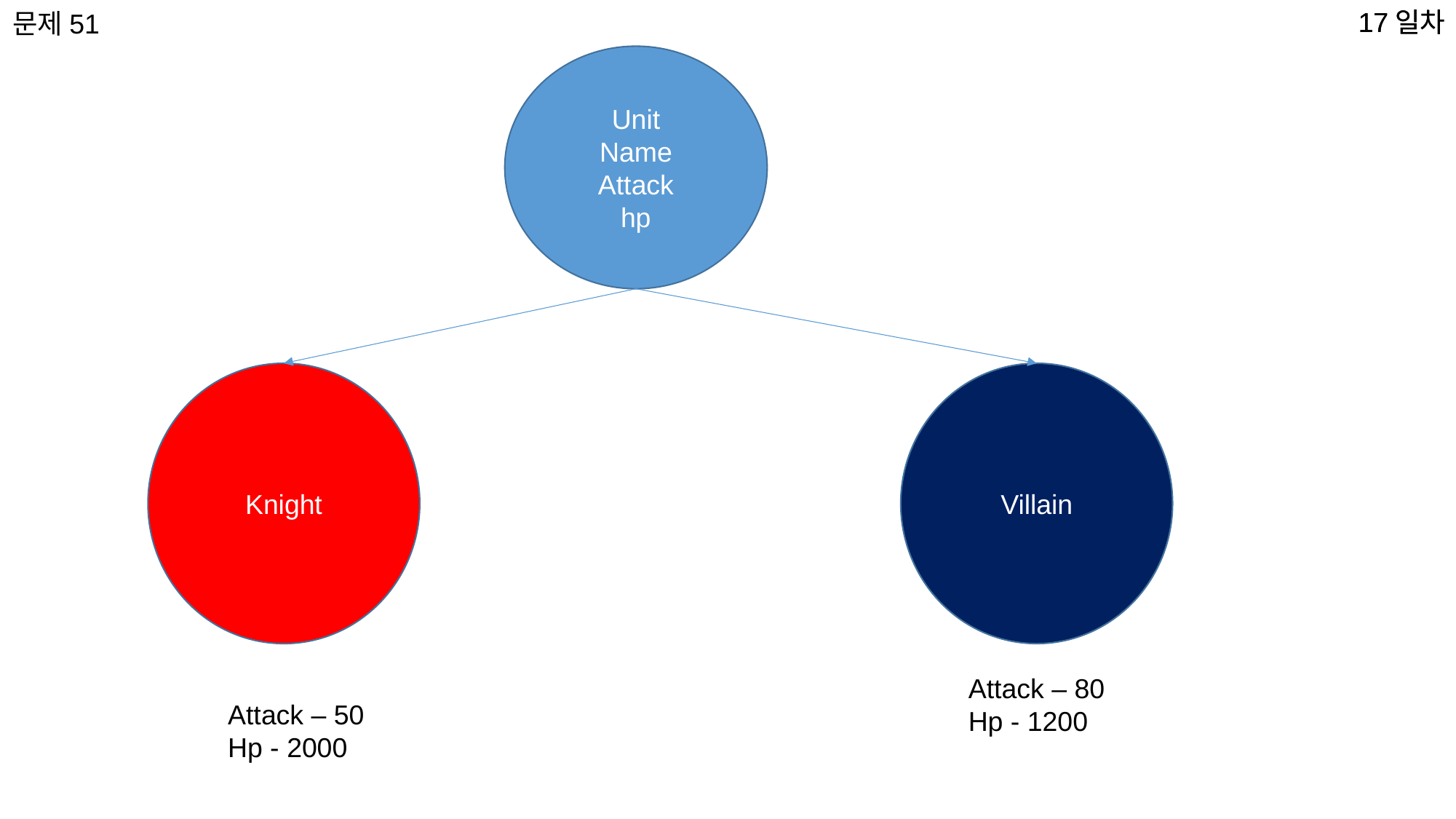

17일차
17일차
문제51
Unit
Name
Attack
hp
Villain
Knight
Attack – 80
Hp - 1200
Attack – 50
Hp - 2000